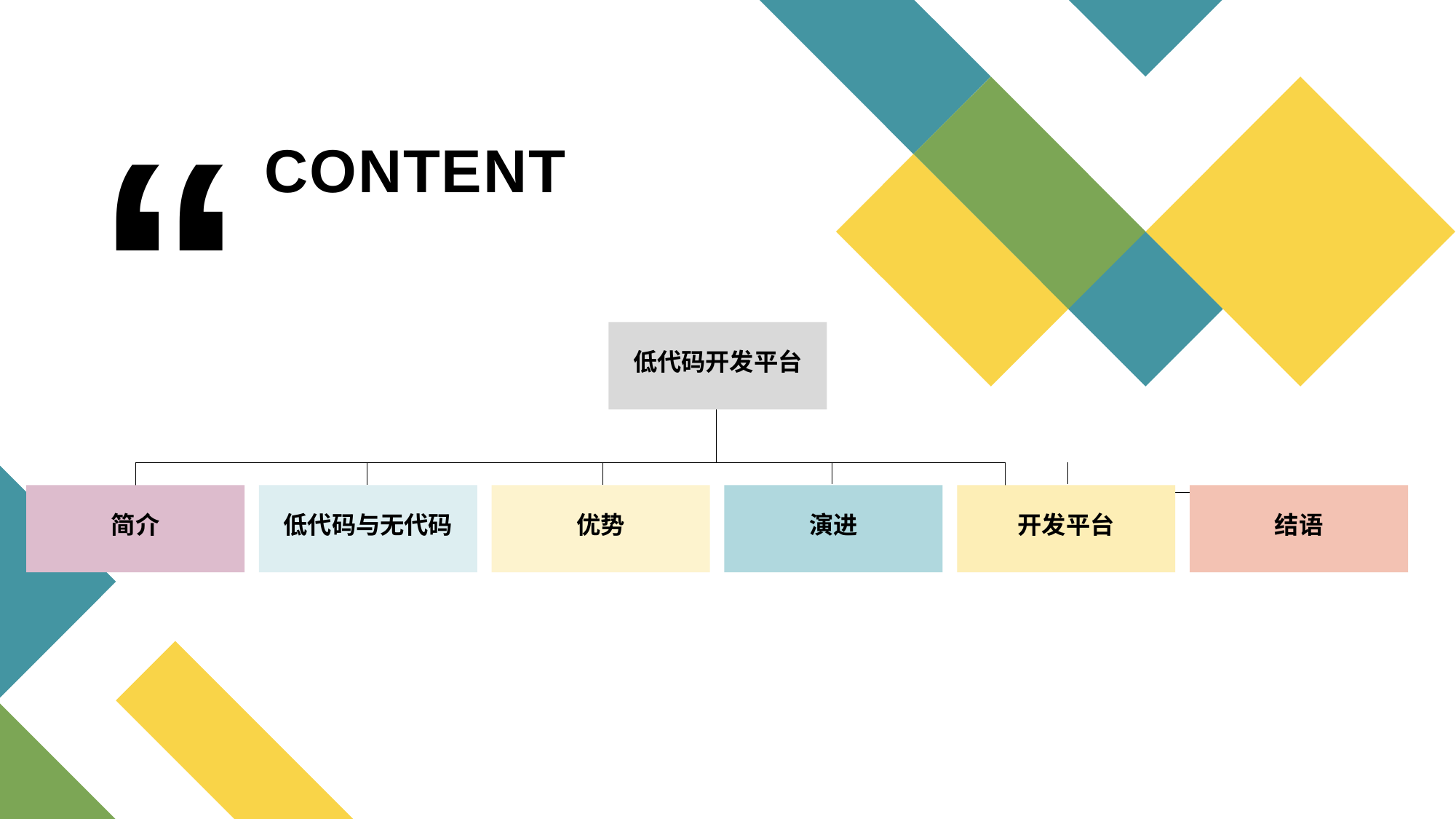

# CONTENT
低代码开发平台
简介
低代码与无代码
优势
演进
开发平台
结语